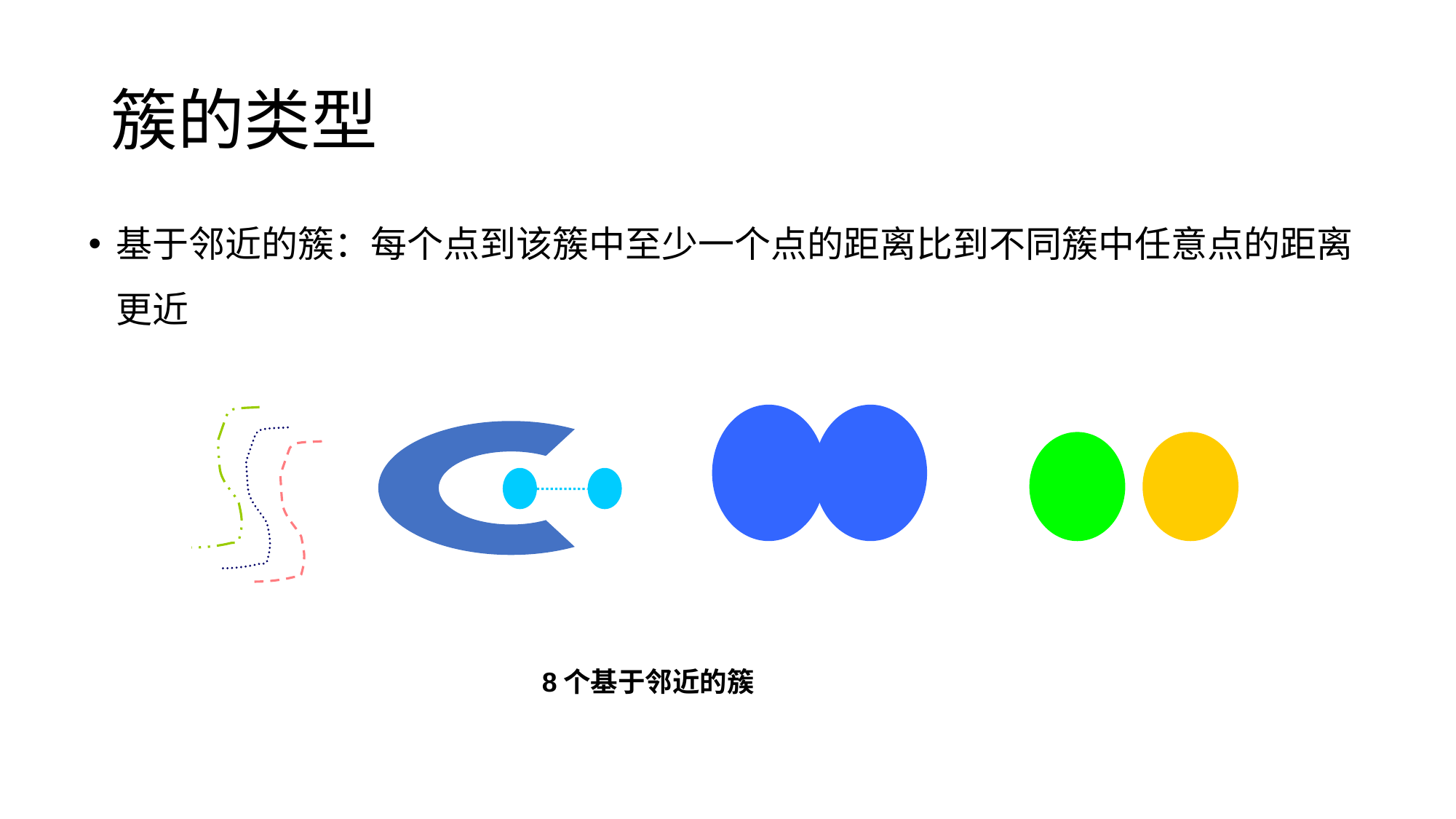

# 簇的类型
基于邻近的簇：每个点到该簇中至少一个点的距离比到不同簇中任意点的距离更近

8个基于邻近的簇